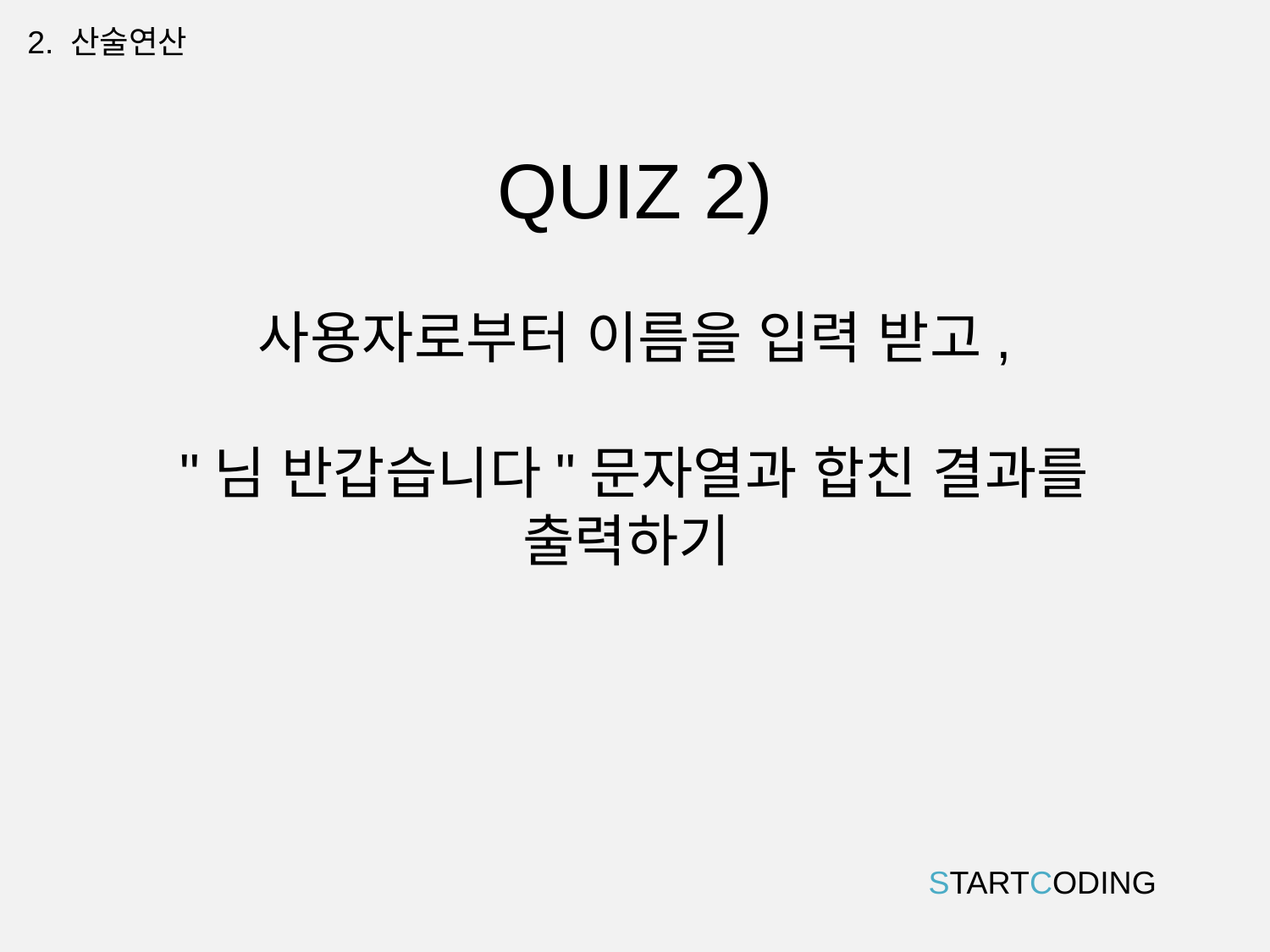

2. 산술연산
# QUIZ 2)
사용자로부터 이름을 입력 받고,

"님 반갑습니다"문자열과 합친 결과를
출력하기

STARTCODING